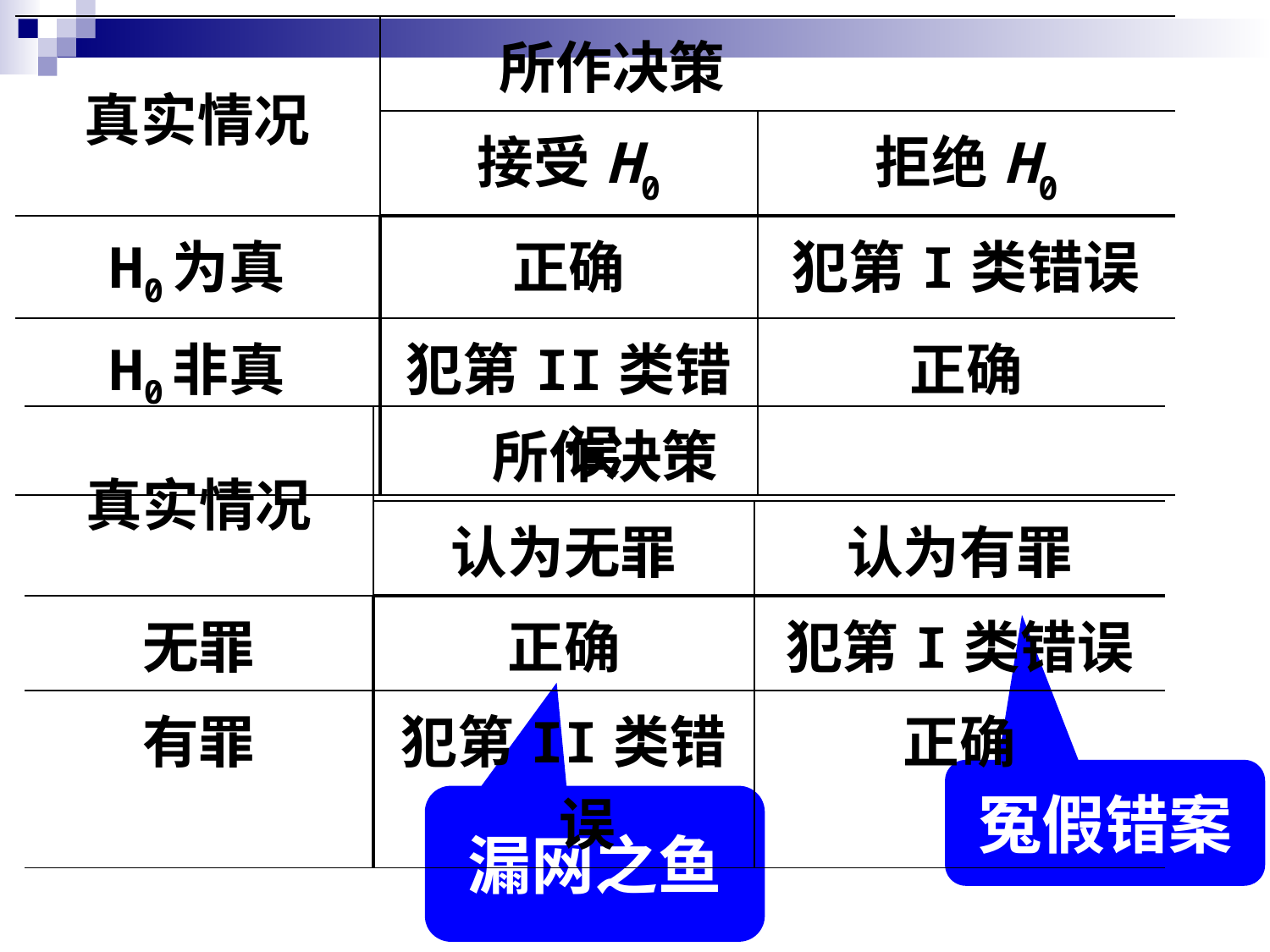

| 真实情况 | 所作决策 |  |
| --- | --- | --- |
|  | 接受H0 | 拒绝H0 |
| H0为真 | 正确 | 犯第I类错误 |
| H0非真 | 犯第II类错误 | 正确 |
| 真实情况 | 所作决策 |  |
| --- | --- | --- |
|  | 认为无罪 | 认为有罪 |
| 无罪 | 正确 | 犯第I类错误 |
| 有罪 | 犯第II类错误 | 正确 |
冤假错案
漏网之鱼